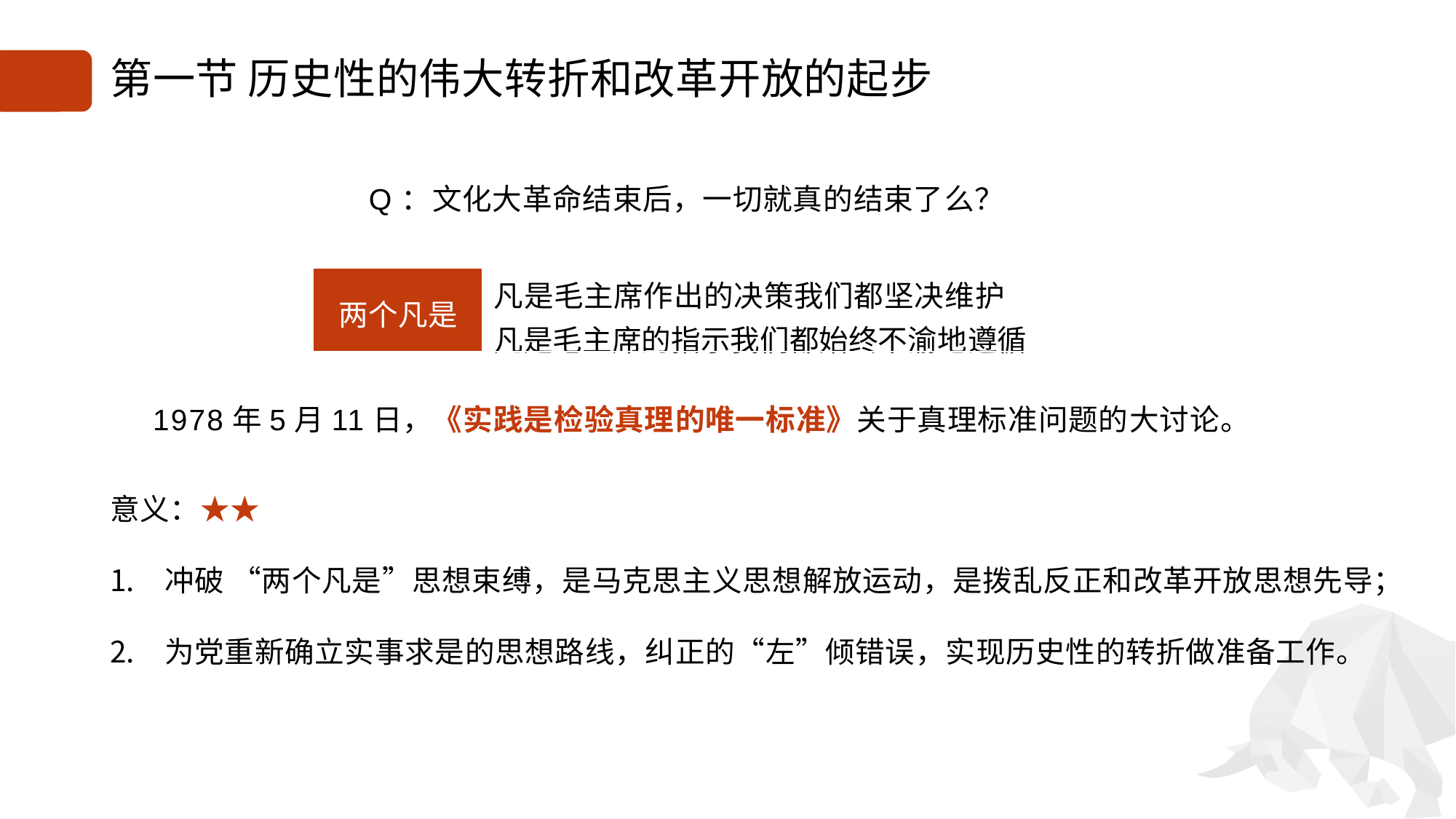

# 第一节 历史性的伟大转折和改革开放的起步
Q：文化大革命结束后，一切就真的结束了么？
| 两个凡是 | 凡是毛主席作出的决策我们都坚决维护 凡是毛主席的指示我们都始终不渝地遵循 |
| --- | --- |
1978年5月11日，《实践是检验真理的唯一标准》关于真理标准问题的大讨论。

意义：★★

冲破 “两个凡是”思想束缚，是马克思主义思想解放运动，是拨乱反正和改革开放思想先导；

为党重新确立实事求是的思想路线，纠正的“左”倾错误，实现历史性的转折做准备工作。